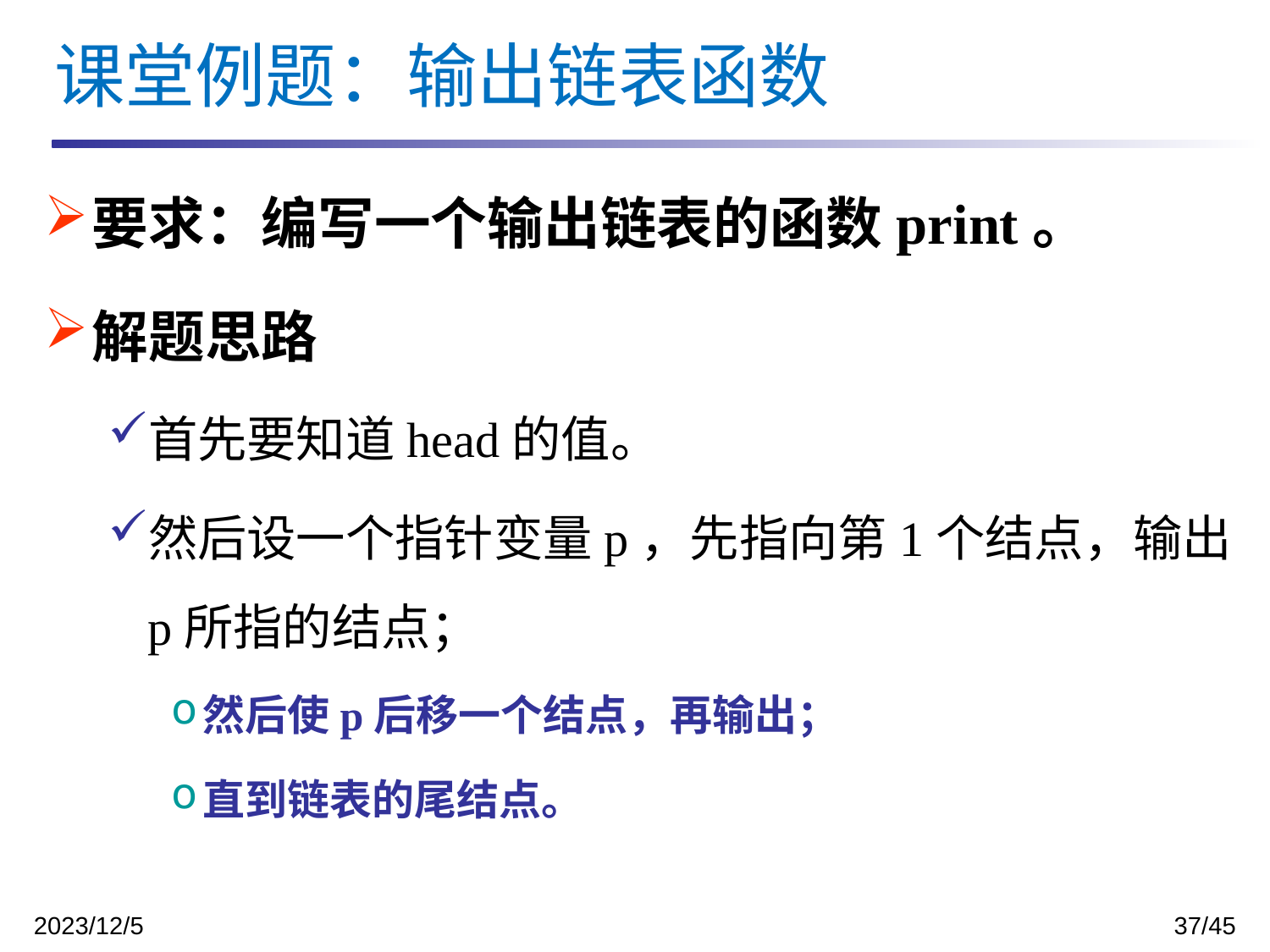

课堂例题：输出链表函数
要求：编写一个输出链表的函数print。
解题思路
首先要知道head的值。
然后设一个指针变量p，先指向第1个结点，输出p所指的结点；
然后使p后移一个结点，再输出；
直到链表的尾结点。
2023/12/5
37/45